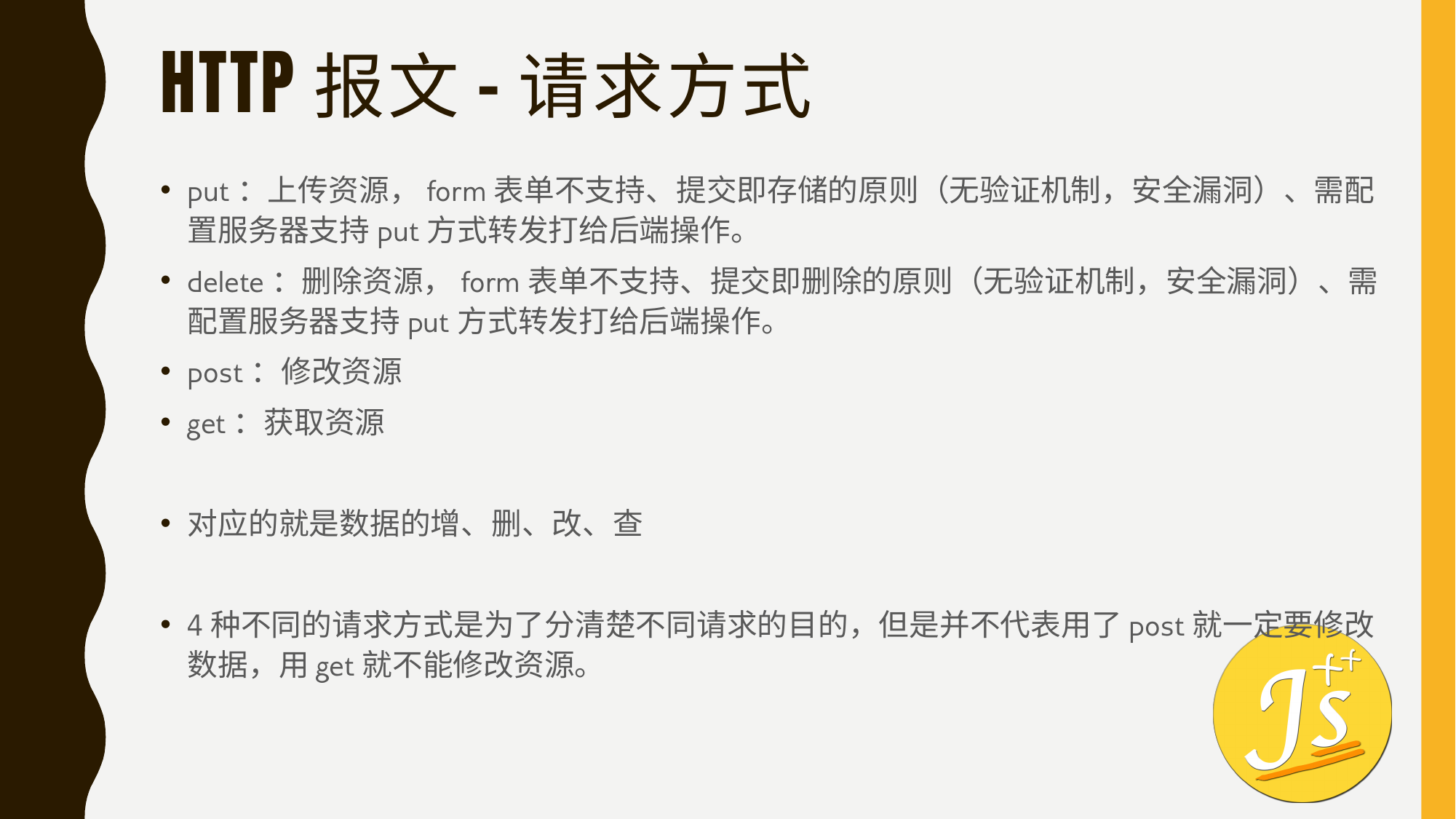

# HTTP报文-请求方式
put：上传资源，form表单不支持、提交即存储的原则（无验证机制，安全漏洞）、需配置服务器支持put方式转发打给后端操作。
delete：删除资源，form表单不支持、提交即删除的原则（无验证机制，安全漏洞）、需配置服务器支持put方式转发打给后端操作。
post：修改资源
get：获取资源

对应的就是数据的增、删、改、查

4种不同的请求方式是为了分清楚不同请求的目的，但是并不代表用了post就一定要修改数据，用get就不能修改资源。